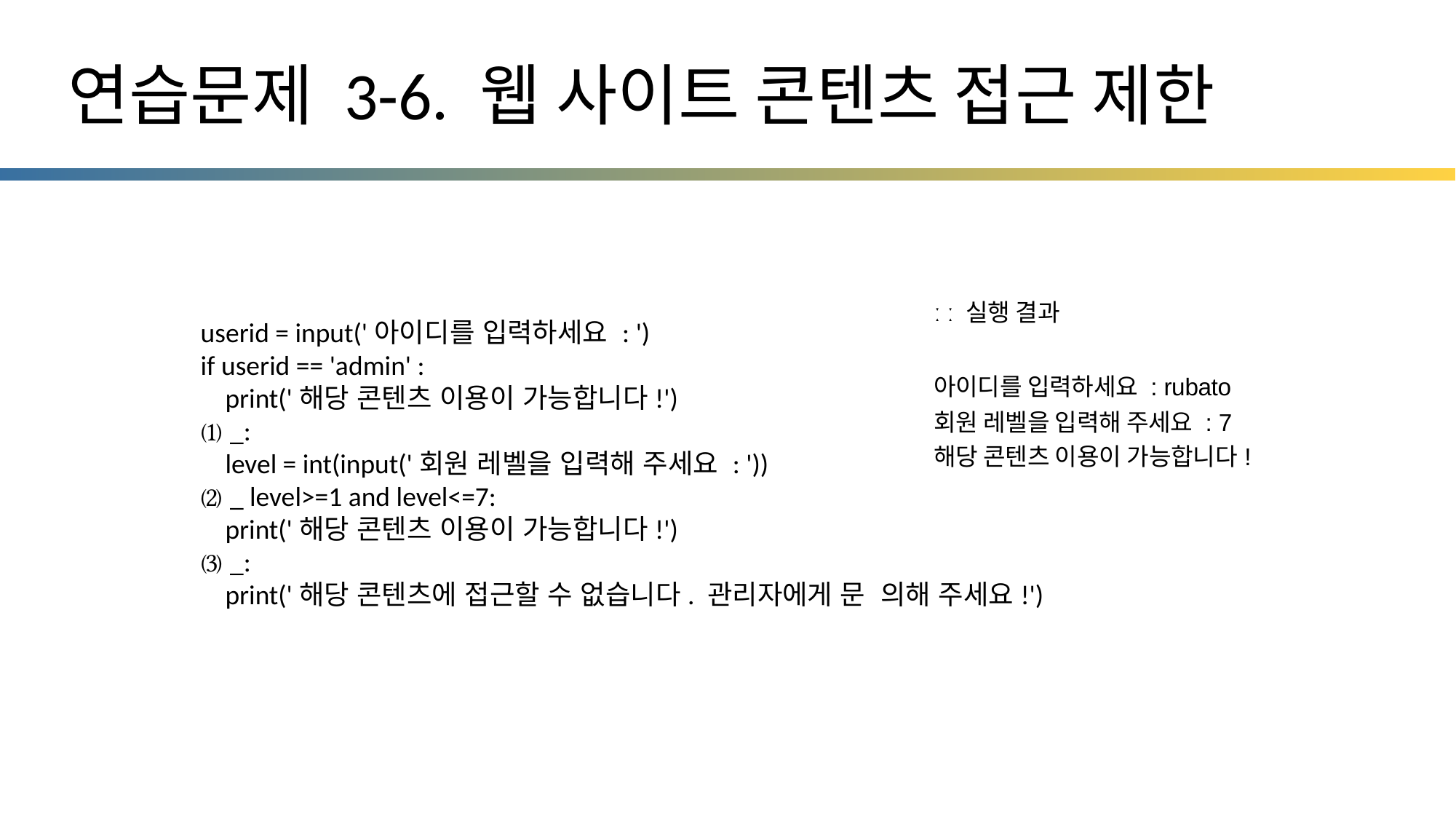

# 연습문제 3-6. 웹 사이트 콘텐츠 접근 제한
| ː ː 실행 결과 |
| --- |
| 아이디를 입력하세요 : rubato 회원 레벨을 입력해 주세요 : 7 해당 콘텐츠 이용이 가능합니다! |
userid = input('아이디를 입력하세요 : ')
if userid == 'admin' :
    print('해당 콘텐츠 이용이 가능합니다!')
⑴ _:
    level = int(input('회원 레벨을 입력해 주세요 : '))
⑵ _ level>=1 and level<=7:
    print('해당 콘텐츠 이용이 가능합니다!')
⑶ _:
    print('해당 콘텐츠에 접근할 수 없습니다. 관리자에게 문  의해 주세요!')